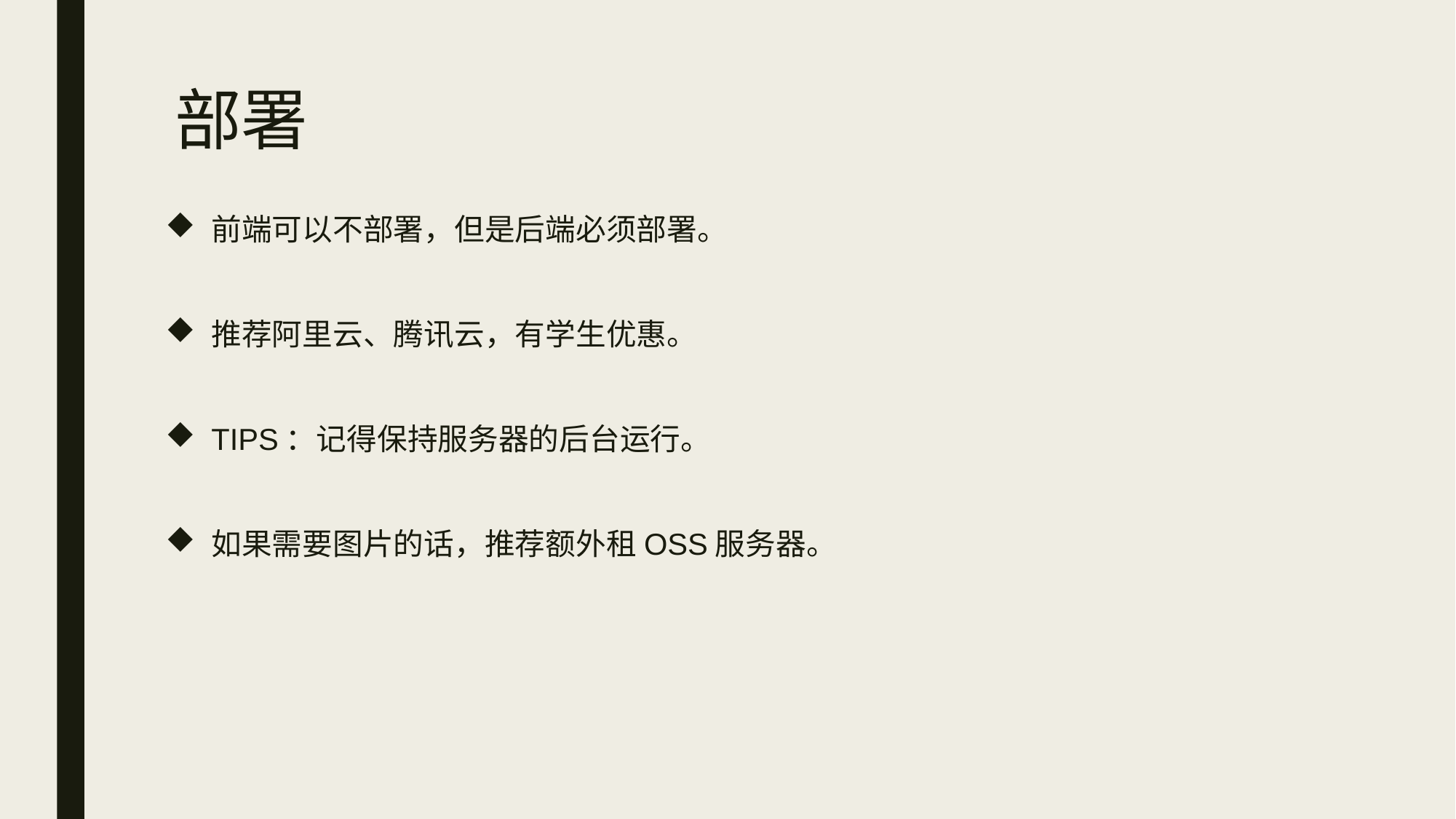

# 部署
前端可以不部署，但是后端必须部署。

推荐阿里云、腾讯云，有学生优惠。

TIPS：记得保持服务器的后台运行。

如果需要图片的话，推荐额外租OSS服务器。